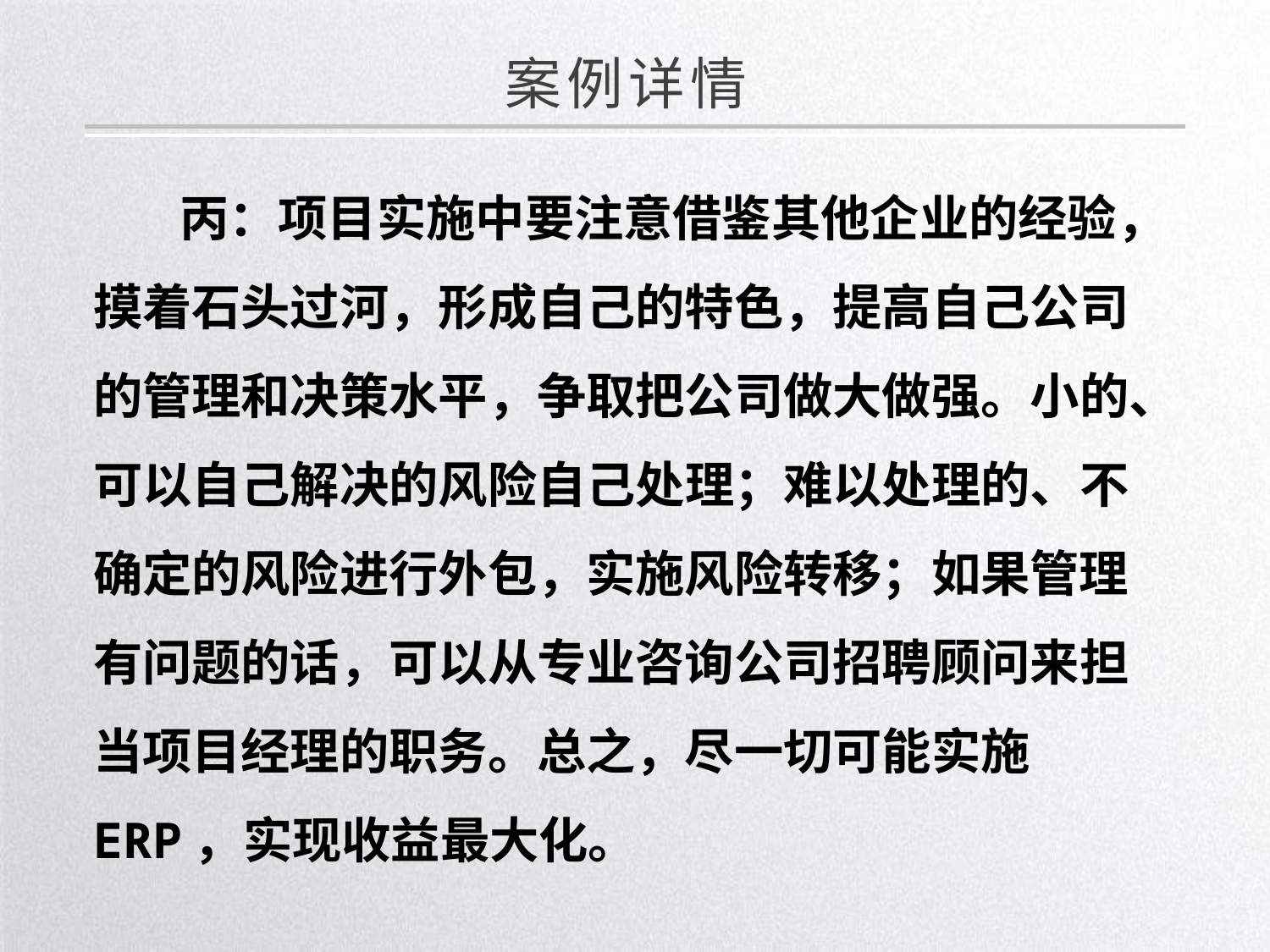

案例详情
 丙：项目实施中要注意借鉴其他企业的经验，摸着石头过河，形成自己的特色，提高自己公司的管理和决策水平，争取把公司做大做强。小的、可以自己解决的风险自己处理；难以处理的、不确定的风险进行外包，实施风险转移；如果管理有问题的话，可以从专业咨询公司招聘顾问来担当项目经理的职务。总之，尽一切可能实施ERP，实现收益最大化。